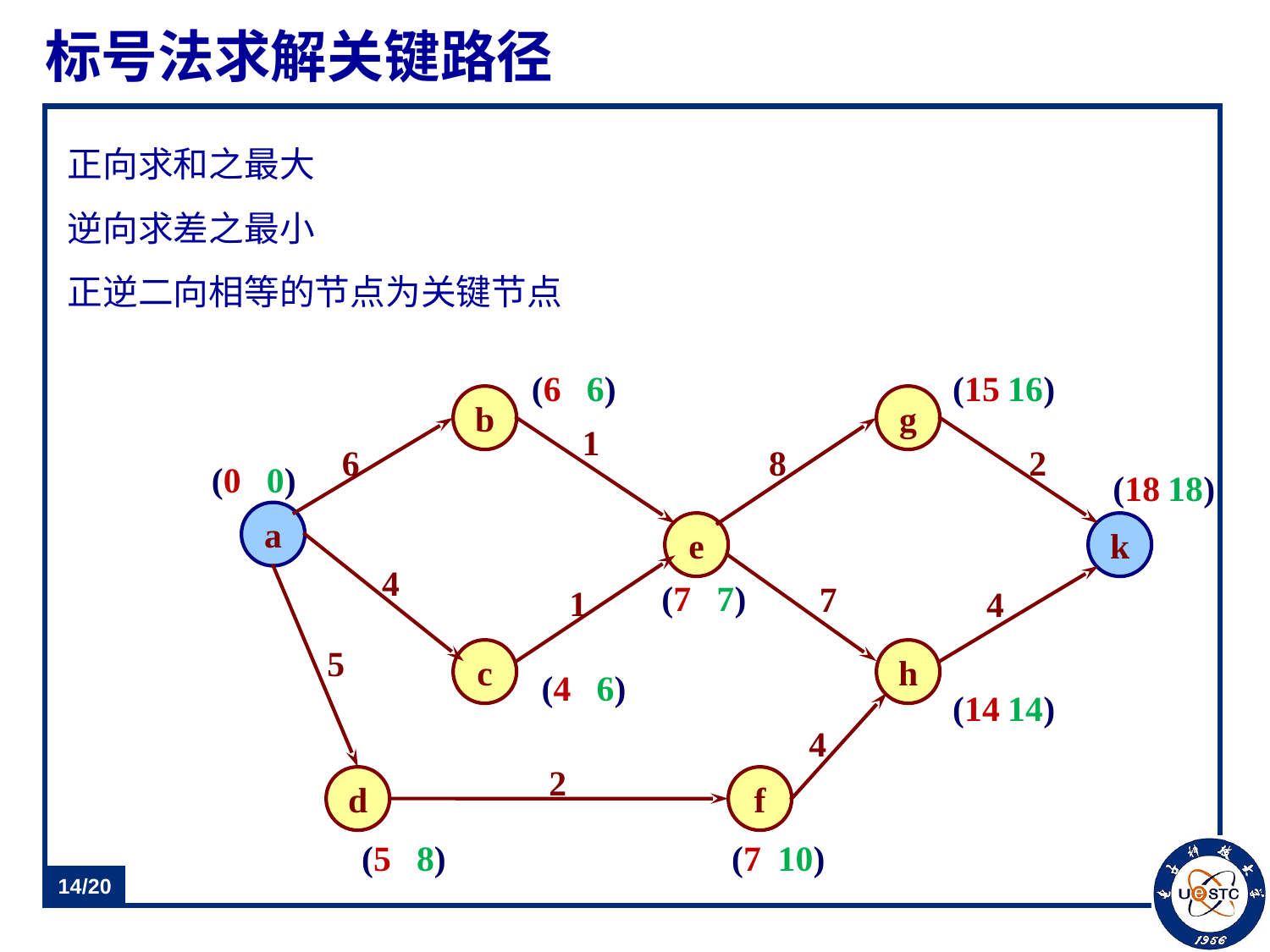

# 标号法求解关键路径
正向求和之最大
逆向求差之最小
正逆二向相等的节点为关键节点
(6
6)
(15
16)
b
g
1

6
8
2
(0
0)
(18
18)
a
e
k

4

7
1
(7
7)
4
5
c
h
(4
6)
(14
14)

4
2
d
f

(5
8)
(7
10)
14/20